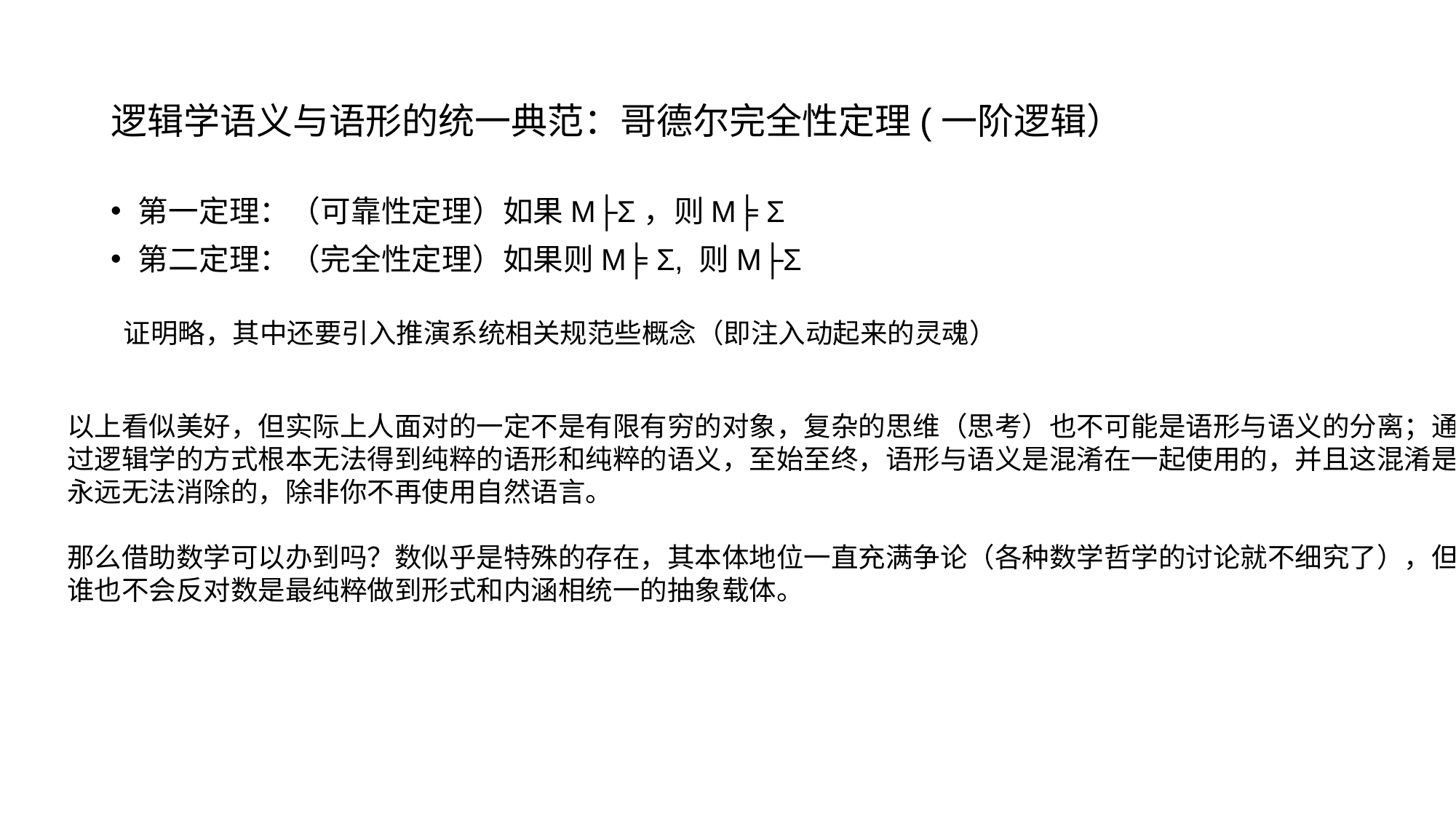

# 逻辑学语义与语形的统一典范：哥德尔完全性定理(一阶逻辑）
第一定理：（可靠性定理）如果M├Σ，则M╞ Σ
第二定理：（完全性定理）如果则M╞ Σ, 则M├Σ

 证明略，其中还要引入推演系统相关规范些概念（即注入动起来的灵魂）

以上看似美好，但实际上人面对的一定不是有限有穷的对象，复杂的思维（思考）也不可能是语形与语义的分离；通
过逻辑学的方式根本无法得到纯粹的语形和纯粹的语义，至始至终，语形与语义是混淆在一起使用的，并且这混淆是
永远无法消除的，除非你不再使用自然语言。

那么借助数学可以办到吗？数似乎是特殊的存在，其本体地位一直充满争论（各种数学哲学的讨论就不细究了），但
谁也不会反对数是最纯粹做到形式和内涵相统一的抽象载体。